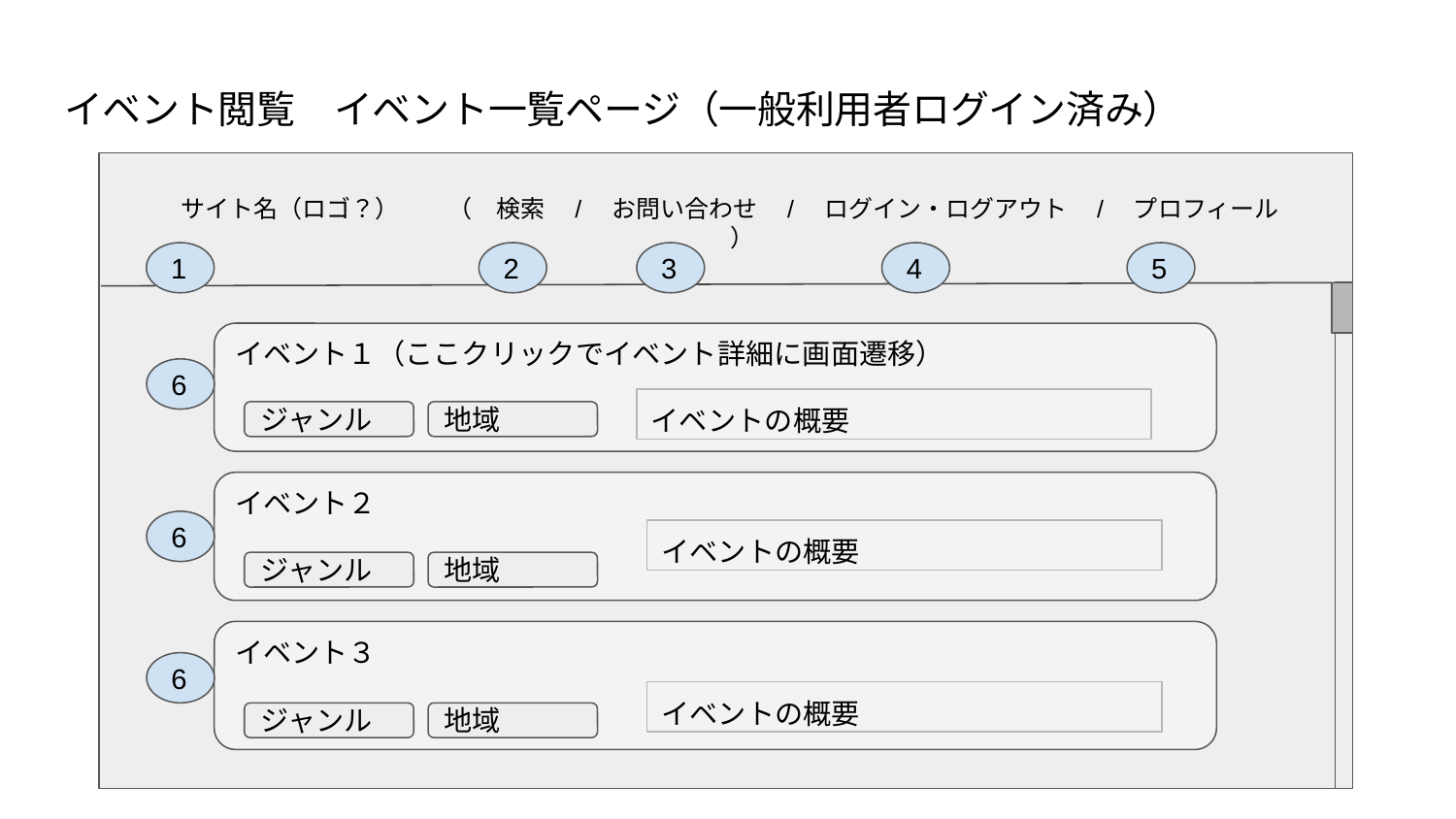

ページ
# イベント閲覧　イベント一覧ページ（一般利用者ログイン済み）

サイト名（ロゴ？）　　（　検索　/　お問い合わせ　/　ログイン・ログアウト　/　プロフィール　）
2
3
4
5
1

イベント１（ここクリックでイベント詳細に画面遷移）

6
イベントの概要
ジャンル
地域
イベント２

6
イベントの概要
ジャンル
地域
イベント３

6
イベントの概要
ジャンル
地域